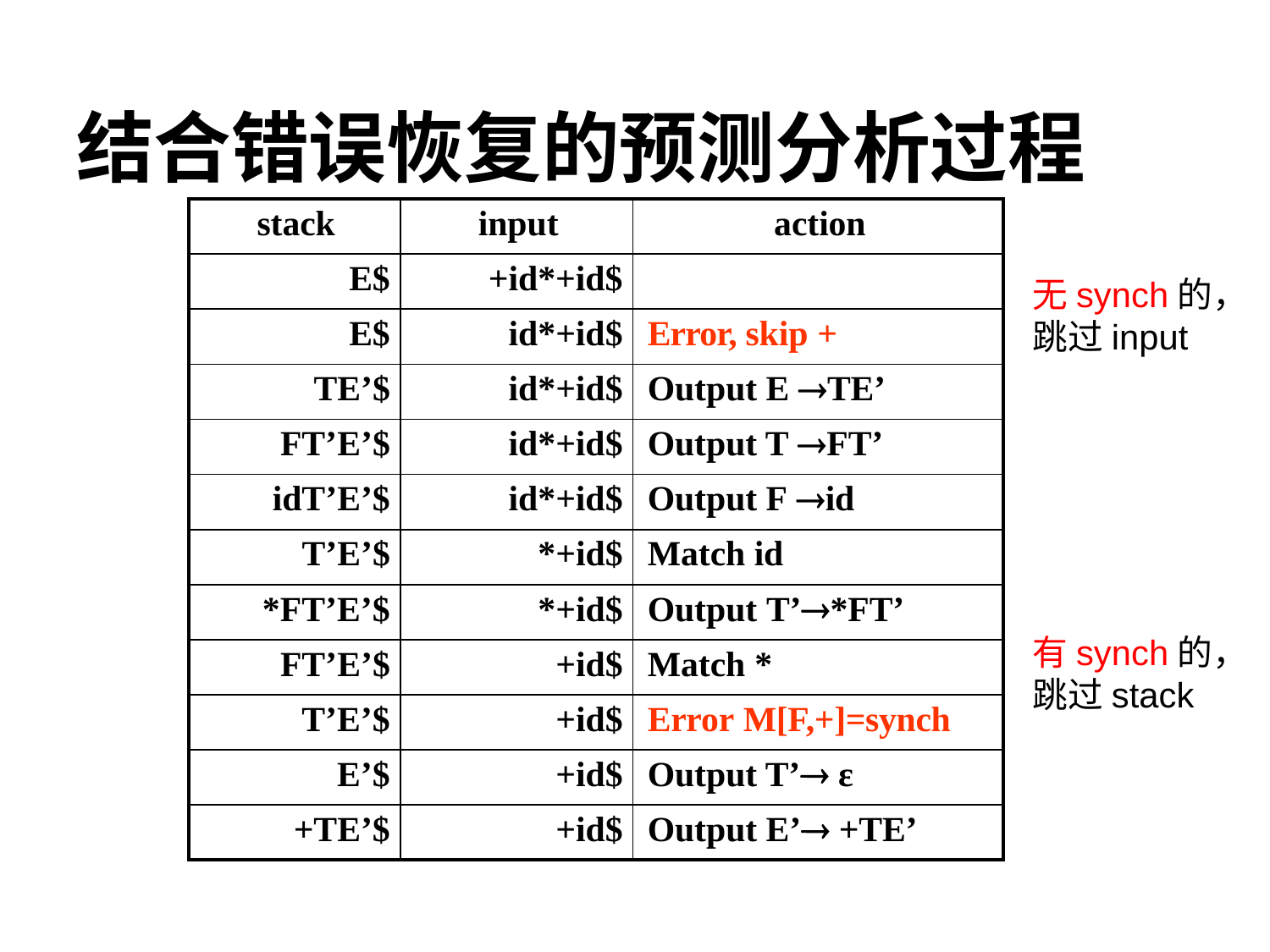

# 结合错误恢复的预测分析过程
| stack | input | action |
| --- | --- | --- |
| E$ | +id\*+id$ |  |
| E$ | id\*+id$ | Error, skip + |
| TE’$ | id\*+id$ | Output E →TE’ |
| FT’E’$ | id\*+id$ | Output T →FT’ |
| idT’E’$ | id\*+id$ | Output F →id |
| T’E’$ | \*+id$ | Match id |
| \*FT’E’$ | \*+id$ | Output T’→\*FT’ |
| FT’E’$ | +id$ | Match \* |
| T’E’$ | +id$ | Error M[F,+]=synch |
| E’$ | +id$ | Output T’→ ε |
| +TE’$ | +id$ | Output E’→ +TE’ |
无synch的，
跳过input
有synch的，
跳过stack